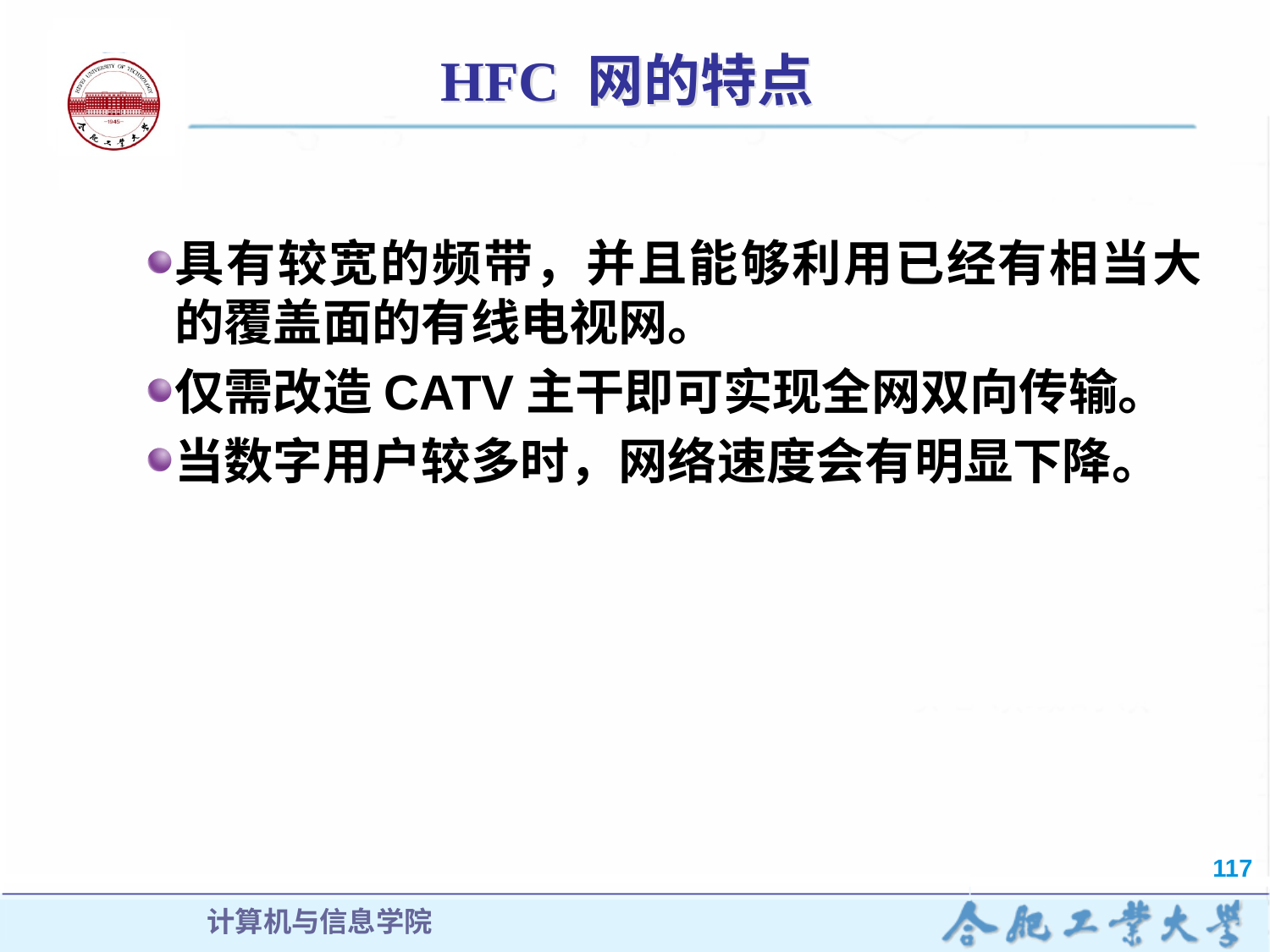

# HFC 网的特点
具有较宽的频带，并且能够利用已经有相当大的覆盖面的有线电视网。
仅需改造CATV主干即可实现全网双向传输。
当数字用户较多时，网络速度会有明显下降。